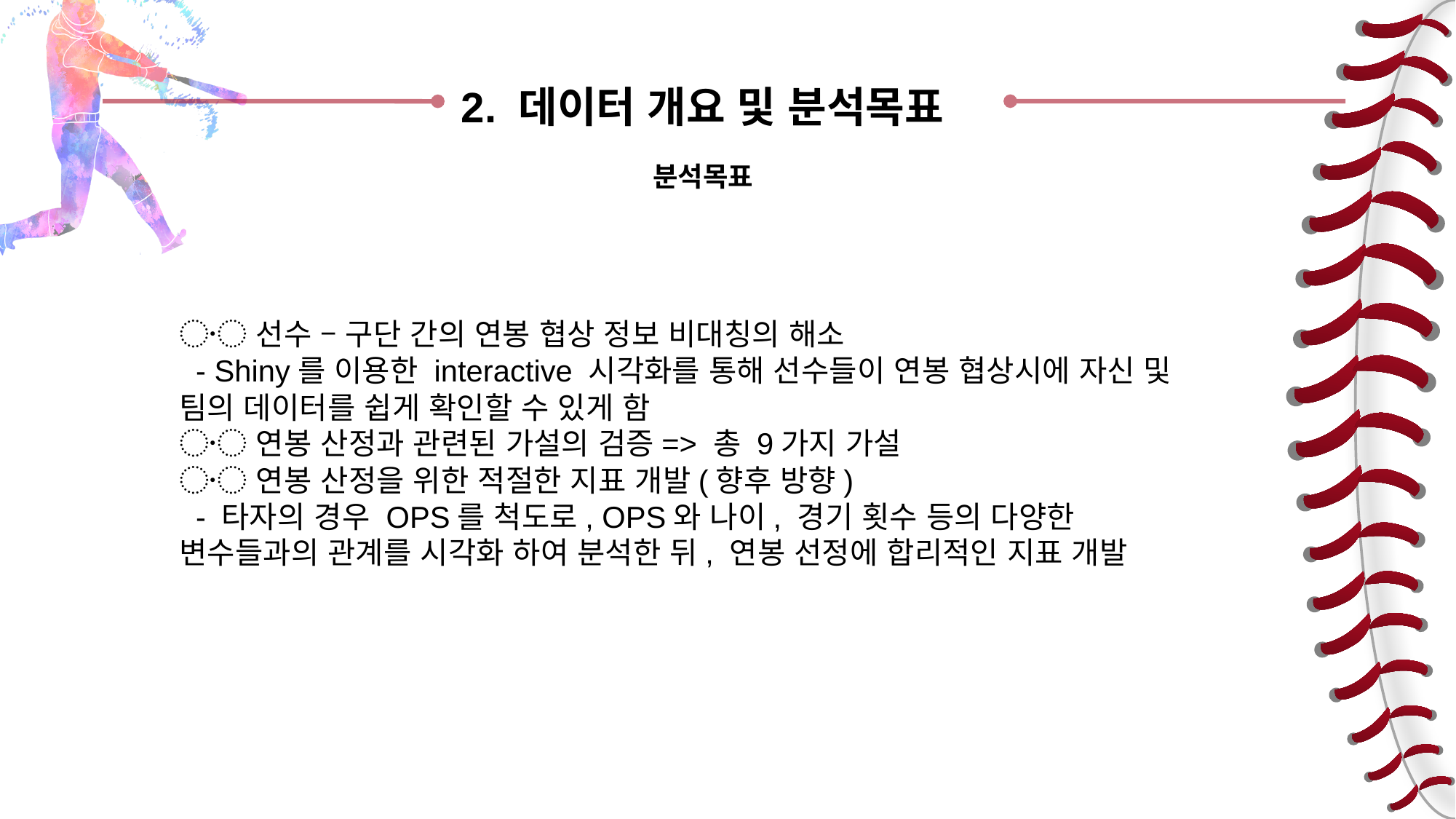

2. 데이터 개요 및 분석목표

분석목표

〮 선수 – 구단 간의 연봉 협상 정보 비대칭의 해소
  - Shiny를 이용한 interactive 시각화를 통해 선수들이 연봉 협상시에 자신 및 팀의 데이터를 쉽게 확인할 수 있게 함
〮 연봉 산정과 관련된 가설의 검증=> 총 9가지 가설
〮 연봉 산정을 위한 적절한 지표 개발(향후 방향)
  - 타자의 경우 OPS를 척도로, OPS와 나이, 경기 횟수 등의 다양한 변수들과의 관계를 시각화 하여 분석한 뒤, 연봉 선정에 합리적인 지표 개발